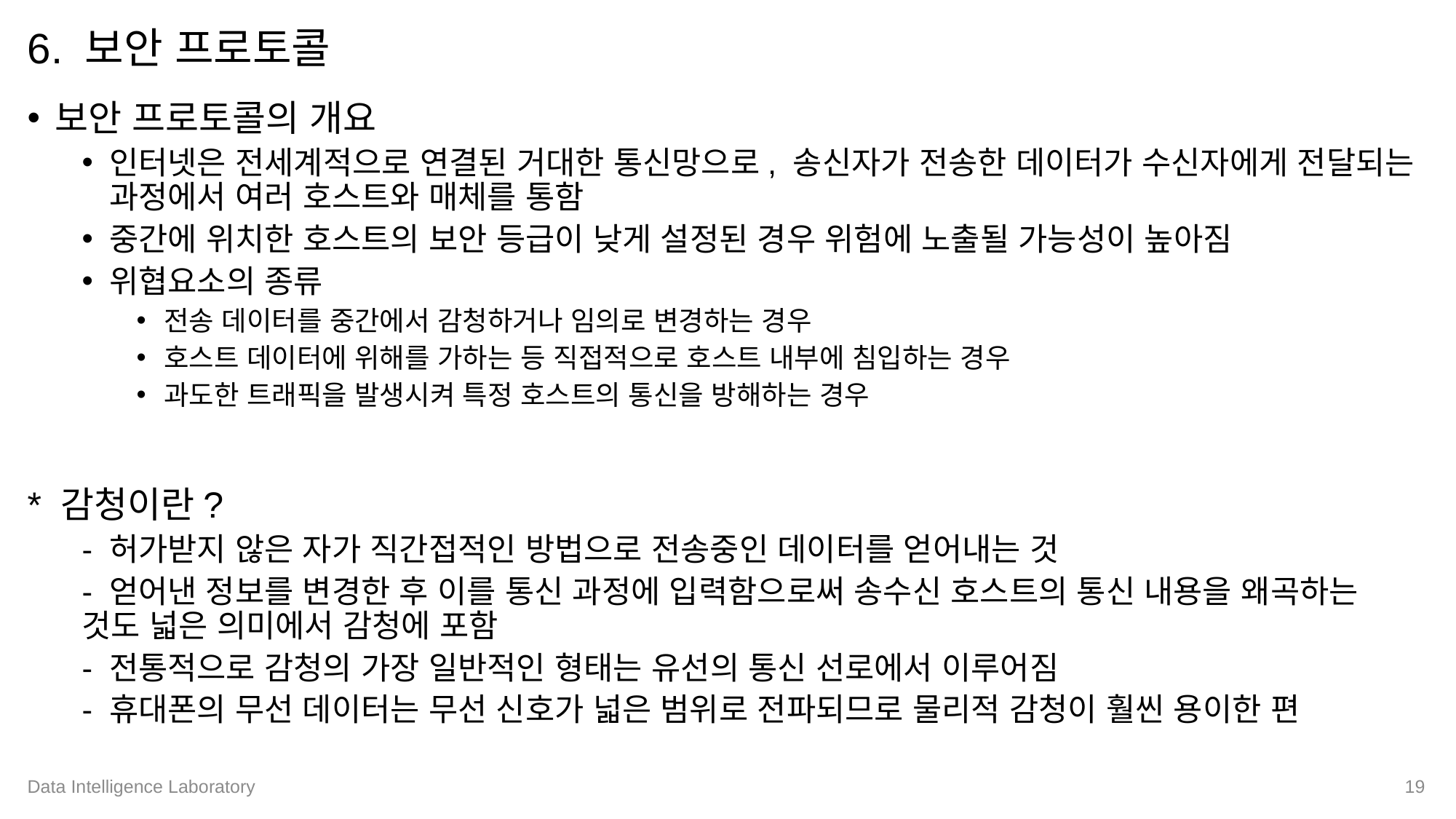

# 6. 보안 프로토콜
보안 프로토콜의 개요
인터넷은 전세계적으로 연결된 거대한 통신망으로, 송신자가 전송한 데이터가 수신자에게 전달되는 과정에서 여러 호스트와 매체를 통함
중간에 위치한 호스트의 보안 등급이 낮게 설정된 경우 위험에 노출될 가능성이 높아짐
위협요소의 종류
전송 데이터를 중간에서 감청하거나 임의로 변경하는 경우
호스트 데이터에 위해를 가하는 등 직접적으로 호스트 내부에 침입하는 경우
과도한 트래픽을 발생시켜 특정 호스트의 통신을 방해하는 경우

* 감청이란?
- 허가받지 않은 자가 직간접적인 방법으로 전송중인 데이터를 얻어내는 것
- 얻어낸 정보를 변경한 후 이를 통신 과정에 입력함으로써 송수신 호스트의 통신 내용을 왜곡하는 것도 넓은 의미에서 감청에 포함
- 전통적으로 감청의 가장 일반적인 형태는 유선의 통신 선로에서 이루어짐
- 휴대폰의 무선 데이터는 무선 신호가 넓은 범위로 전파되므로 물리적 감청이 훨씬 용이한 편

Data Intelligence Laboratory
19